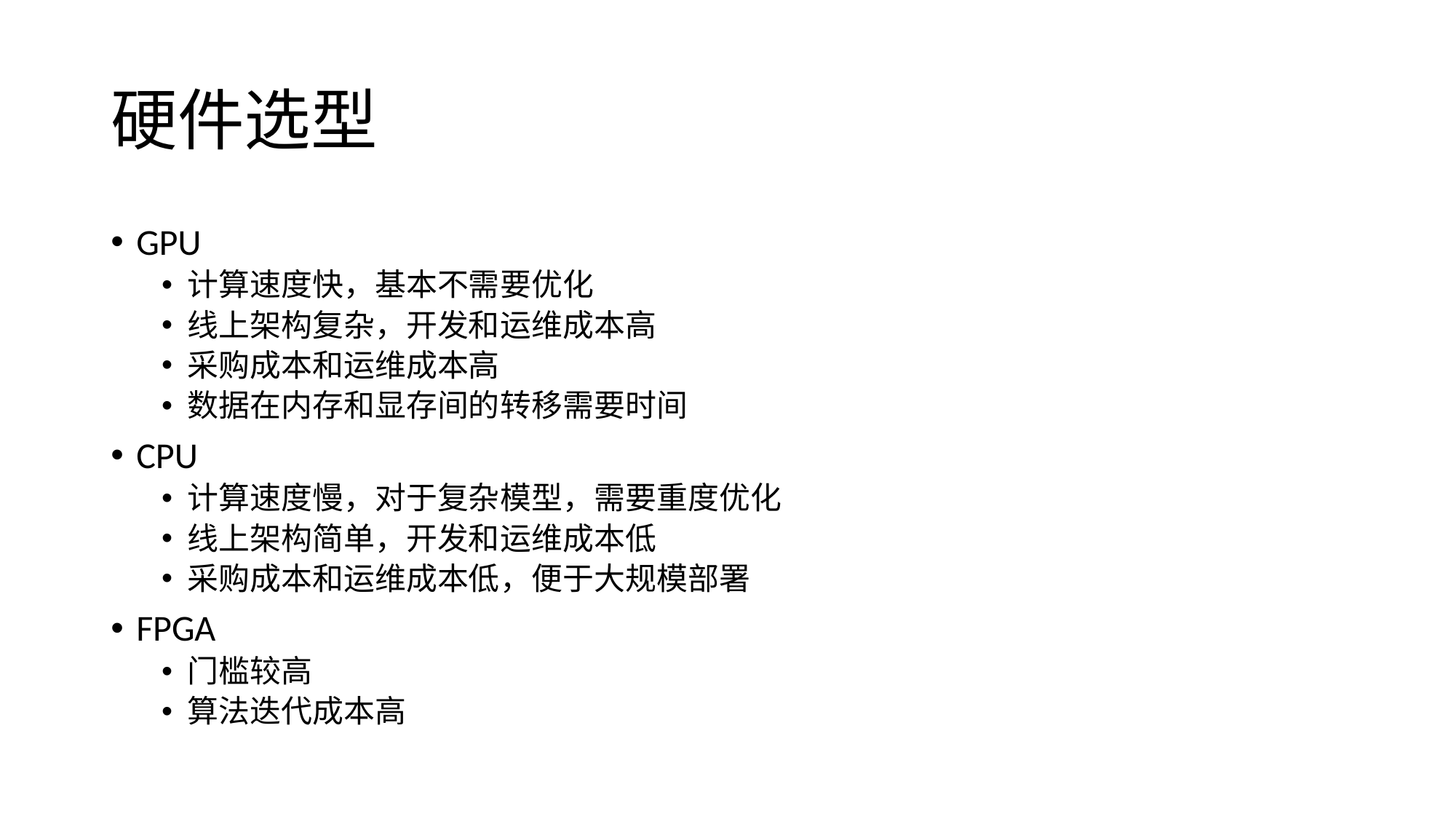

# 硬件选型
GPU
计算速度快，基本不需要优化
线上架构复杂，开发和运维成本高
采购成本和运维成本高
数据在内存和显存间的转移需要时间
CPU
计算速度慢，对于复杂模型，需要重度优化
线上架构简单，开发和运维成本低
采购成本和运维成本低，便于大规模部署
FPGA
门槛较高
算法迭代成本高